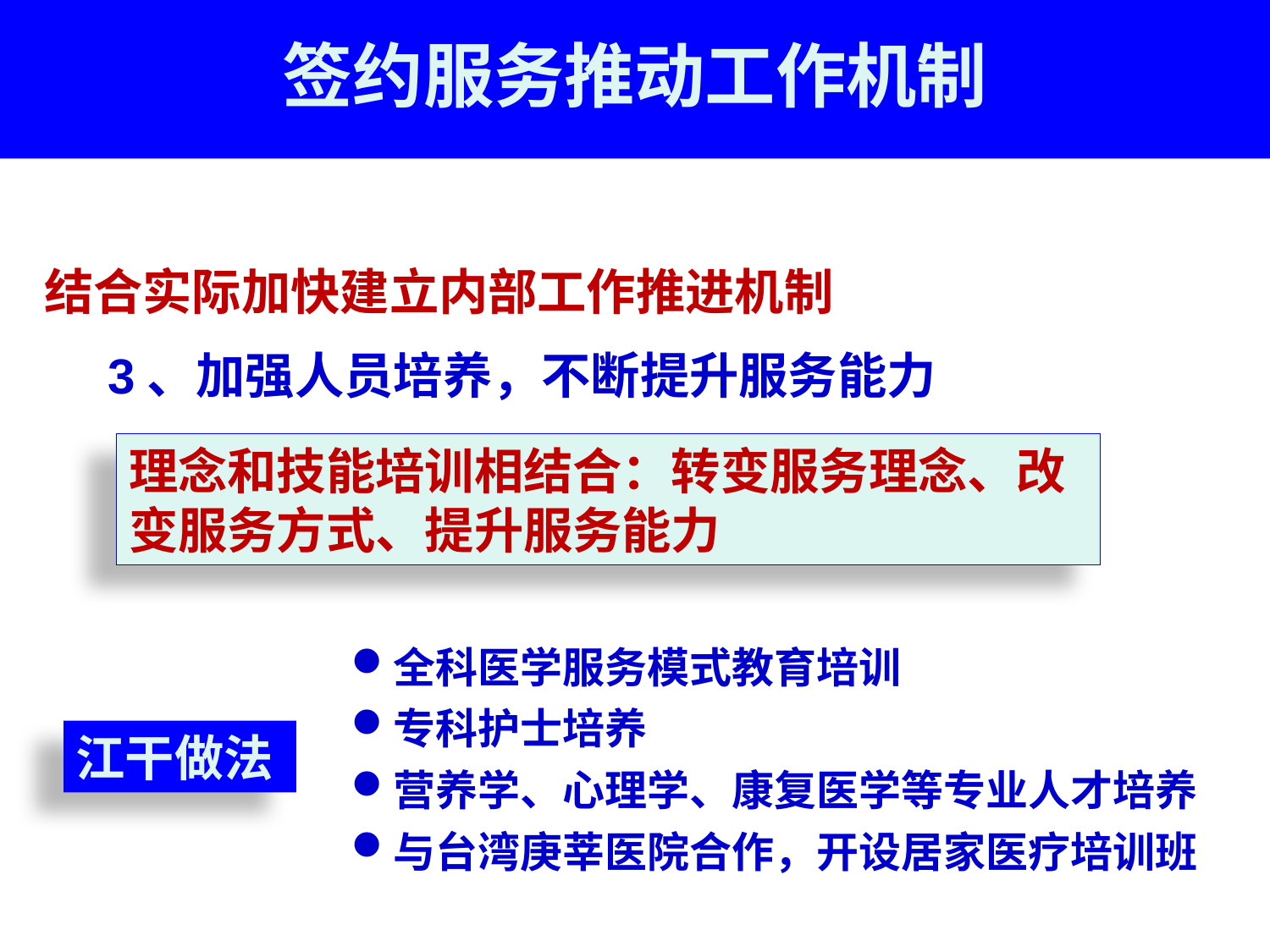

签约服务推动工作机制
结合实际加快建立内部工作推进机制
3、加强人员培养，不断提升服务能力
理念和技能培训相结合：转变服务理念、改变服务方式、提升服务能力
全科医学服务模式教育培训
专科护士培养
营养学、心理学、康复医学等专业人才培养
与台湾庚莘医院合作，开设居家医疗培训班
江干做法